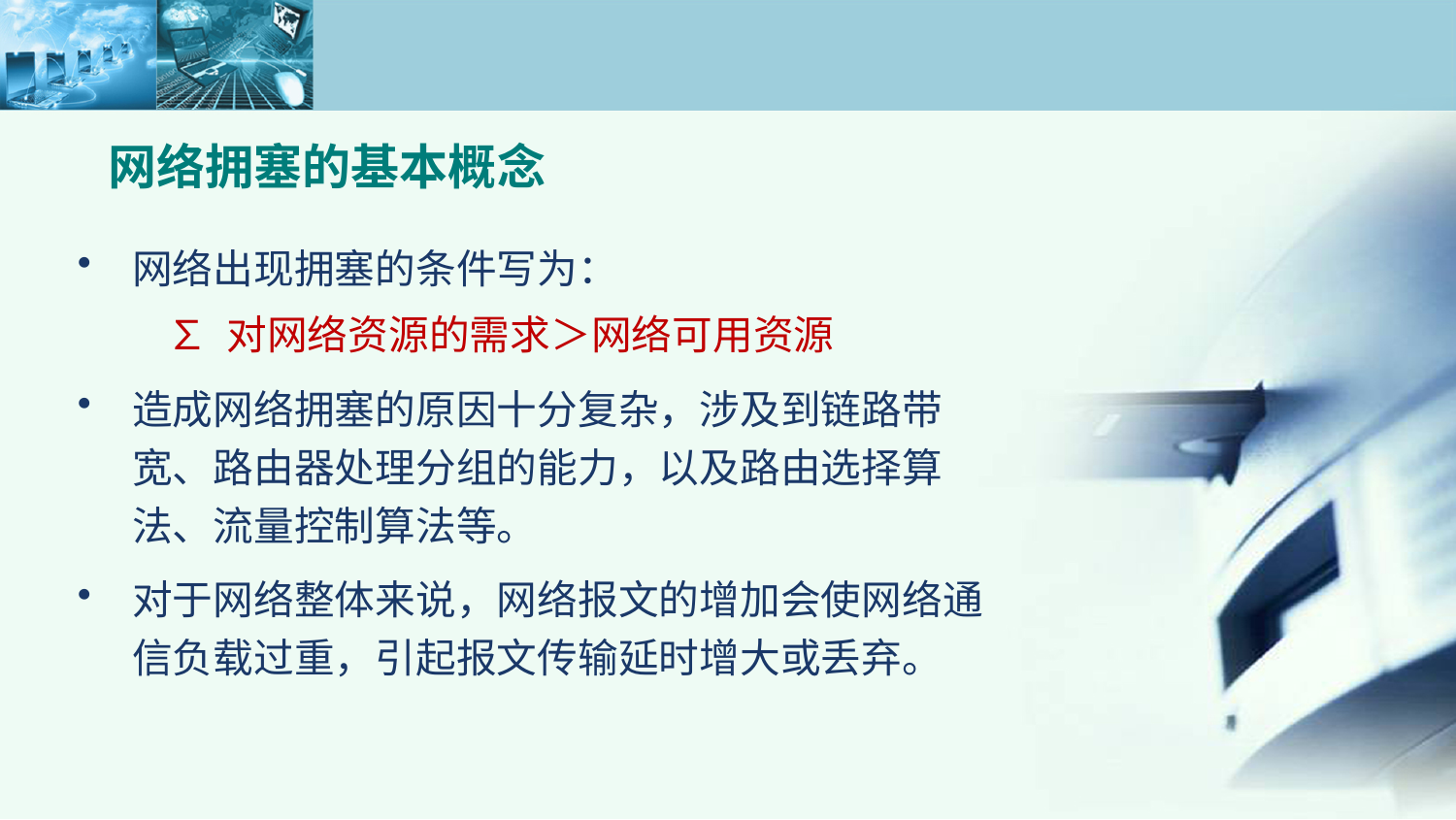

网络拥塞的基本概念
网络出现拥塞的条件写为：
          ∑ 对网络资源的需求＞网络可用资源
造成网络拥塞的原因十分复杂，涉及到链路带宽、路由器处理分组的能力，以及路由选择算法、流量控制算法等。
对于网络整体来说，网络报文的增加会使网络通信负载过重，引起报文传输延时增大或丢弃。